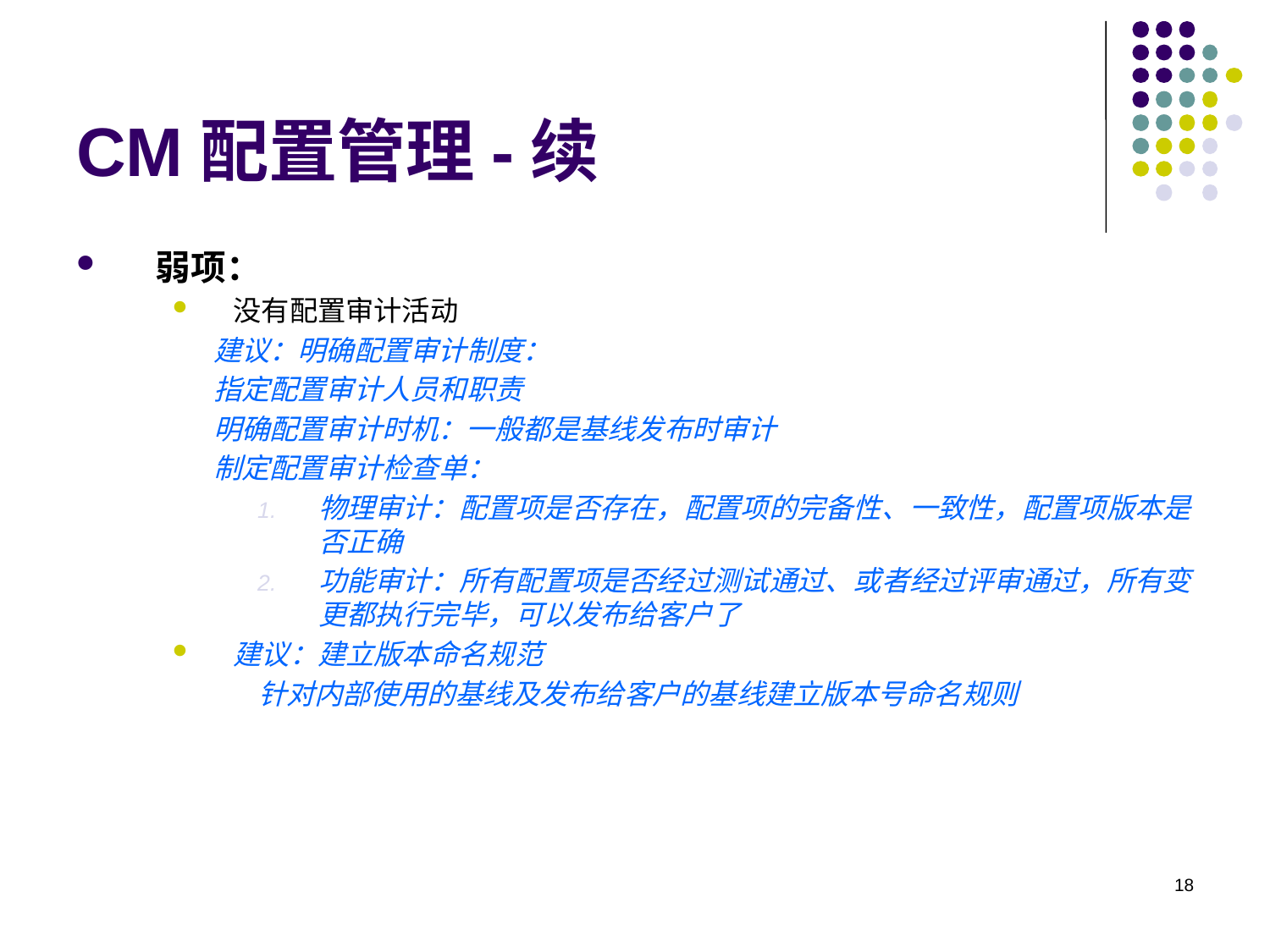

# CM配置管理-续
弱项：
没有配置审计活动
建议：明确配置审计制度：
指定配置审计人员和职责
明确配置审计时机：一般都是基线发布时审计
制定配置审计检查单：
物理审计：配置项是否存在，配置项的完备性、一致性，配置项版本是否正确
功能审计：所有配置项是否经过测试通过、或者经过评审通过，所有变更都执行完毕，可以发布给客户了
建议：建立版本命名规范
      针对内部使用的基线及发布给客户的基线建立版本号命名规则
18